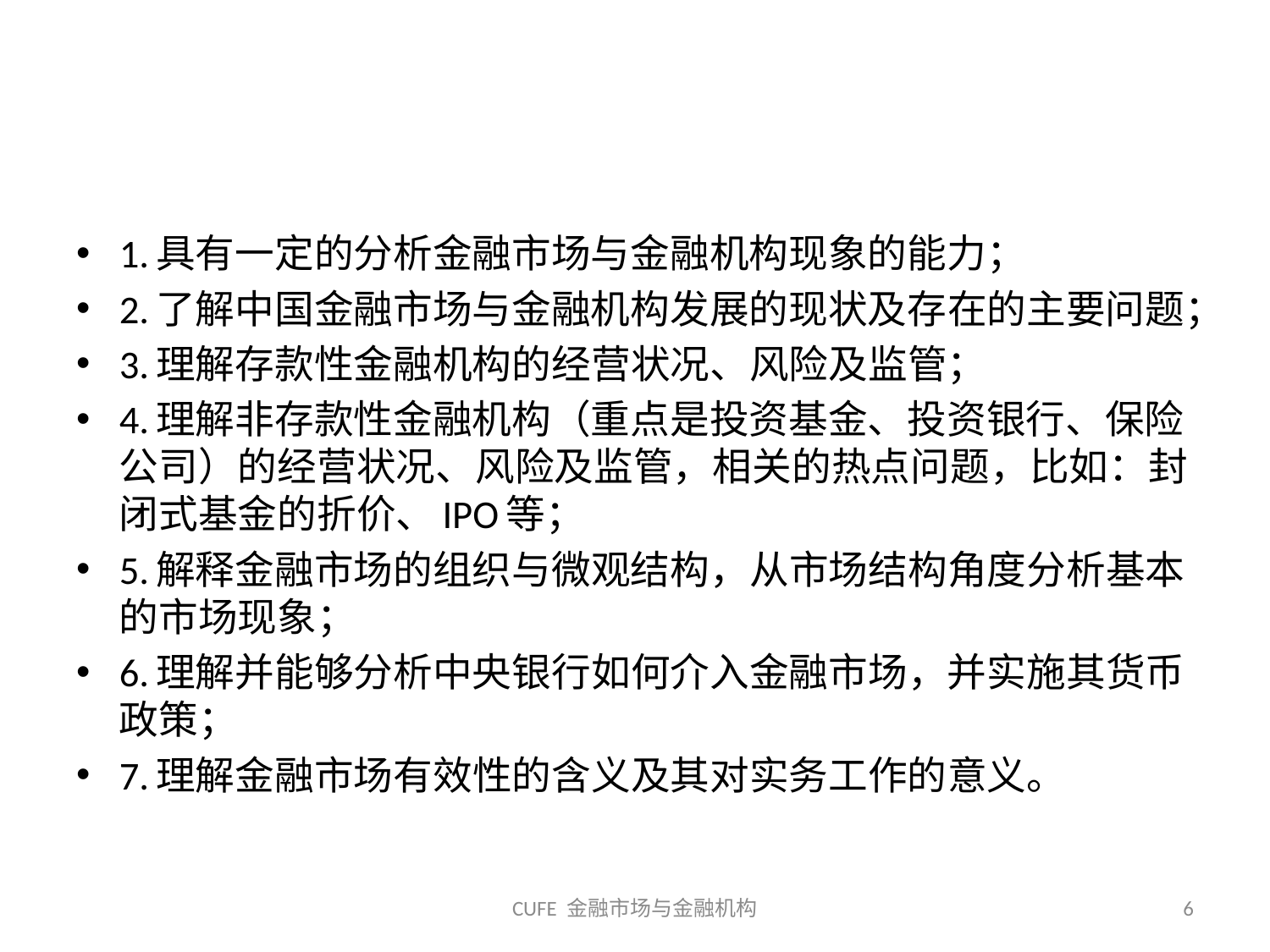

#
1.具有一定的分析金融市场与金融机构现象的能力；
2.了解中国金融市场与金融机构发展的现状及存在的主要问题；
3.理解存款性金融机构的经营状况、风险及监管；
4.理解非存款性金融机构（重点是投资基金、投资银行、保险公司）的经营状况、风险及监管，相关的热点问题，比如：封闭式基金的折价、IPO等；
5.解释金融市场的组织与微观结构，从市场结构角度分析基本的市场现象；
6.理解并能够分析中央银行如何介入金融市场，并实施其货币政策；
7.理解金融市场有效性的含义及其对实务工作的意义。
CUFE 金融市场与金融机构
6